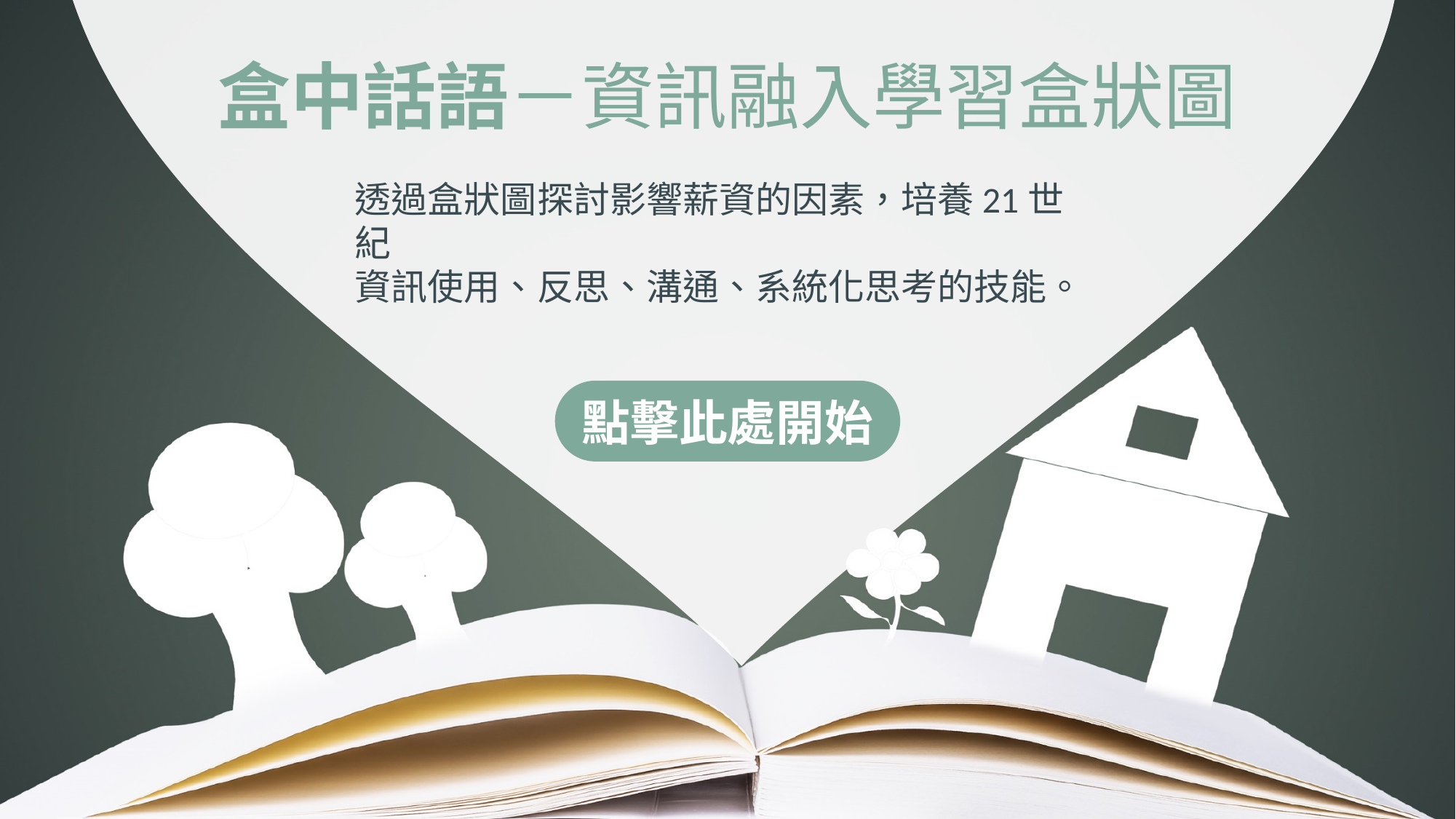

盒中話語－資訊融入學習盒狀圖
透過盒狀圖探討影響薪資的因素，培養21世紀
資訊使用、反思、溝通、系統化思考的技能。
點擊此處開始